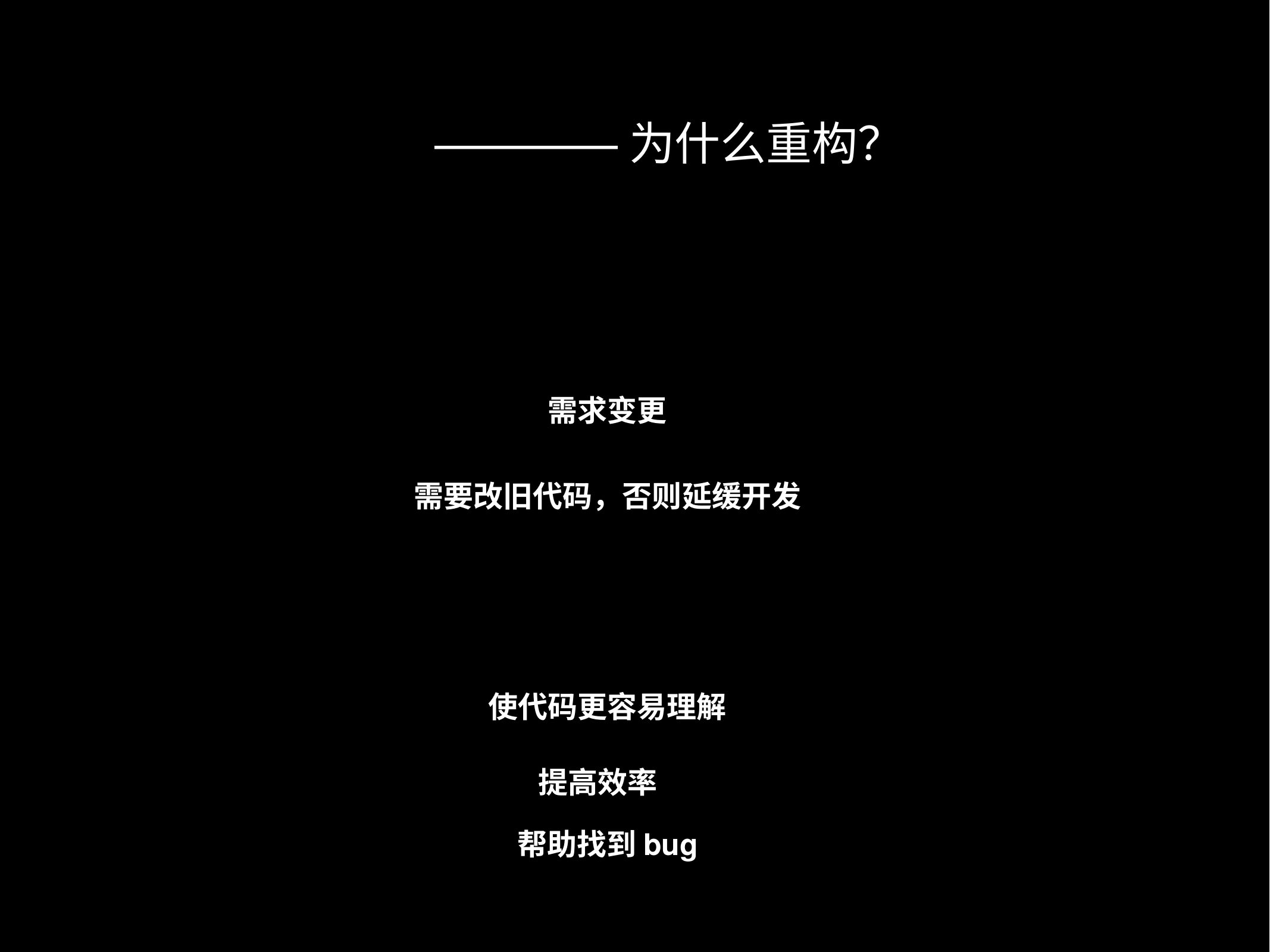

————为什么重构？
需求变更
需要改旧代码，否则延缓开发
使代码更容易理解
提高效率
帮助找到bug